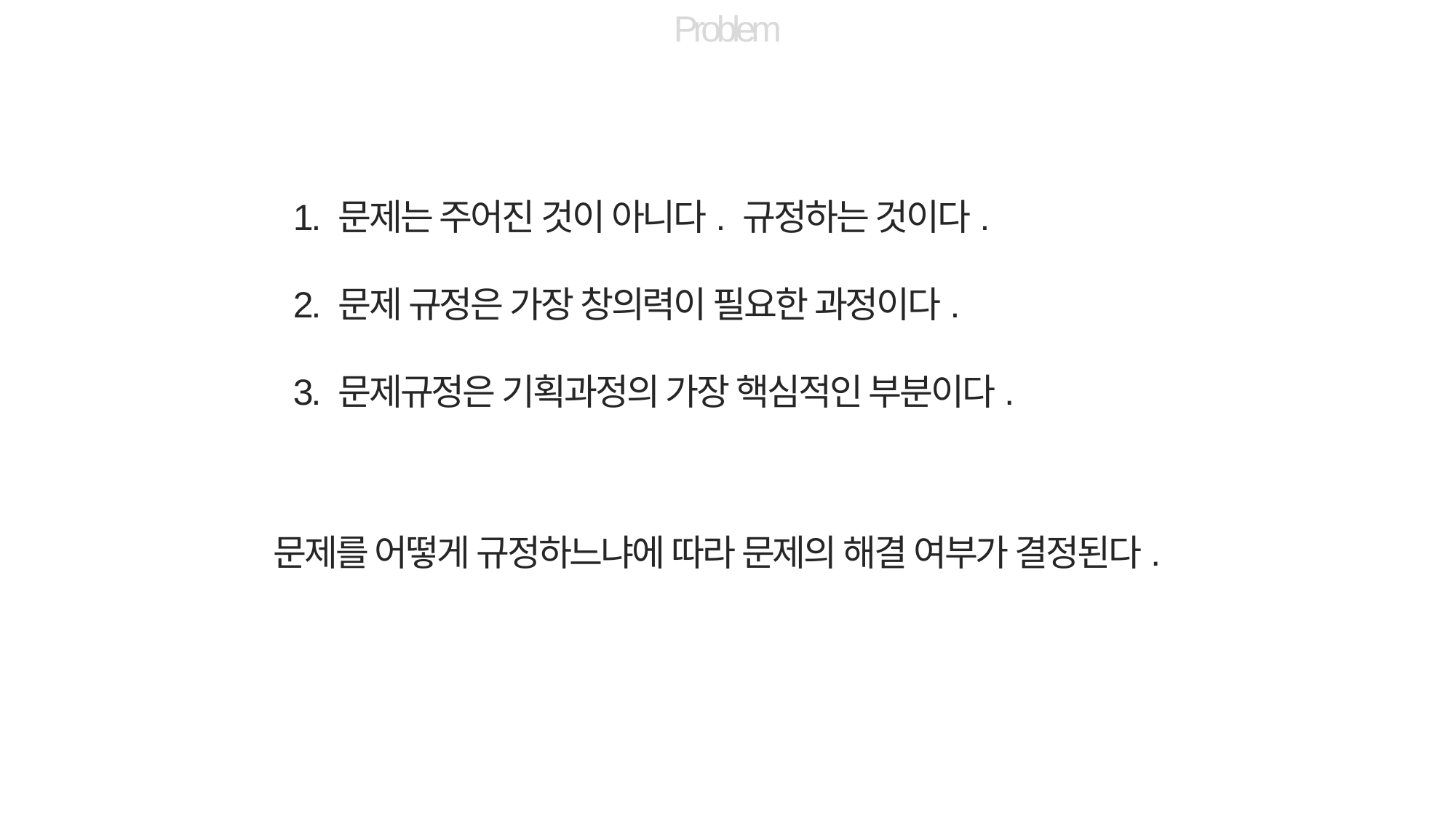

Problem
1. 문제는 주어진 것이 아니다. 규정하는 것이다.

2. 문제 규정은 가장 창의력이 필요한 과정이다.

3. 문제규정은 기획과정의 가장 핵심적인 부분이다.
문제를 어떻게 규정하느냐에 따라 문제의 해결 여부가 결정된다.